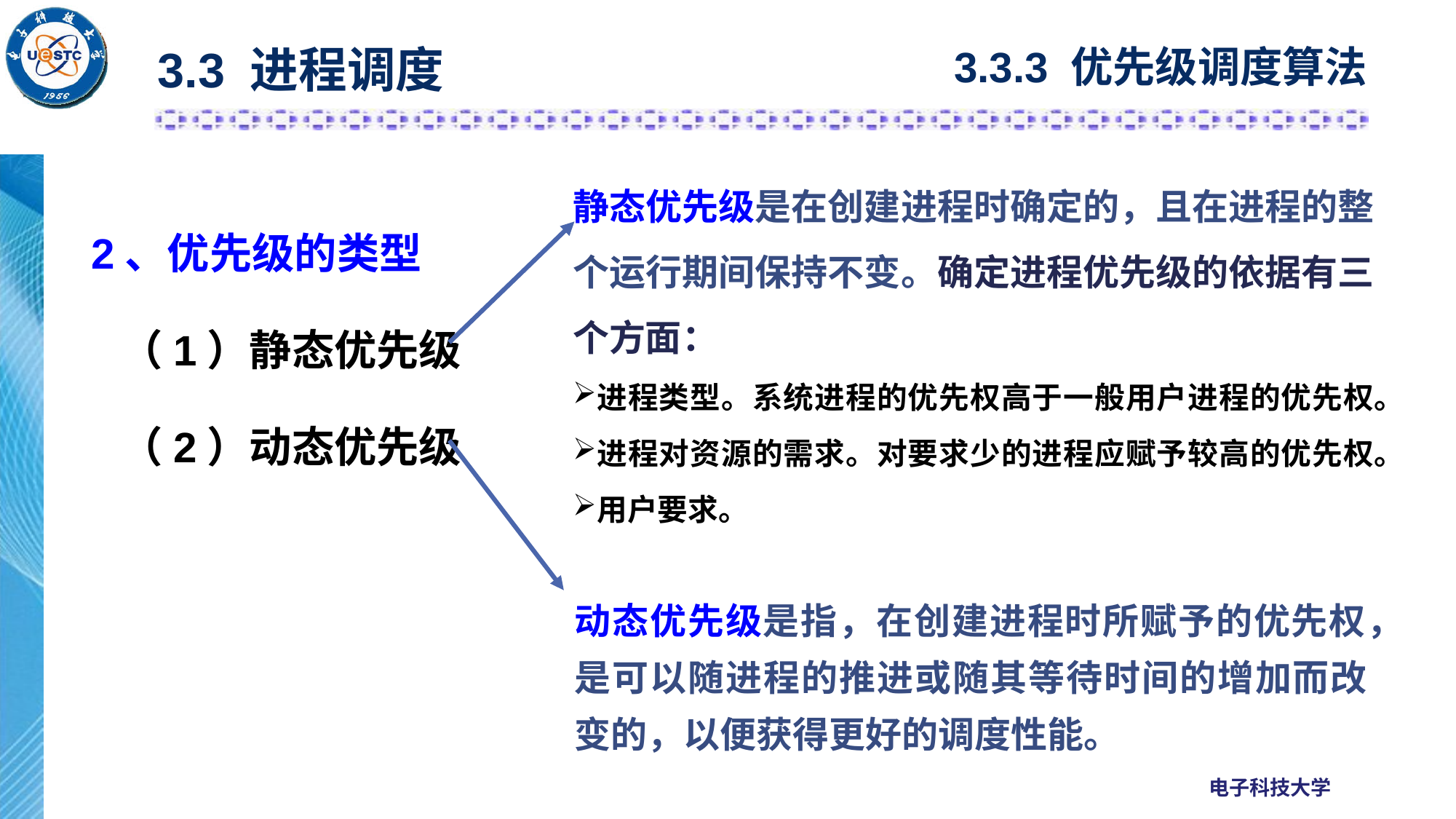

3.3 进程调度
3.3.3 优先级调度算法
静态优先级是在创建进程时确定的，且在进程的整个运行期间保持不变。确定进程优先级的依据有三个方面：
进程类型。系统进程的优先权高于一般用户进程的优先权。
进程对资源的需求。对要求少的进程应赋予较高的优先权。
用户要求。
2、优先级的类型
  （1）静态优先级
  （2）动态优先级

动态优先级是指，在创建进程时所赋予的优先权，是可以随进程的推进或随其等待时间的增加而改变的，以便获得更好的调度性能。